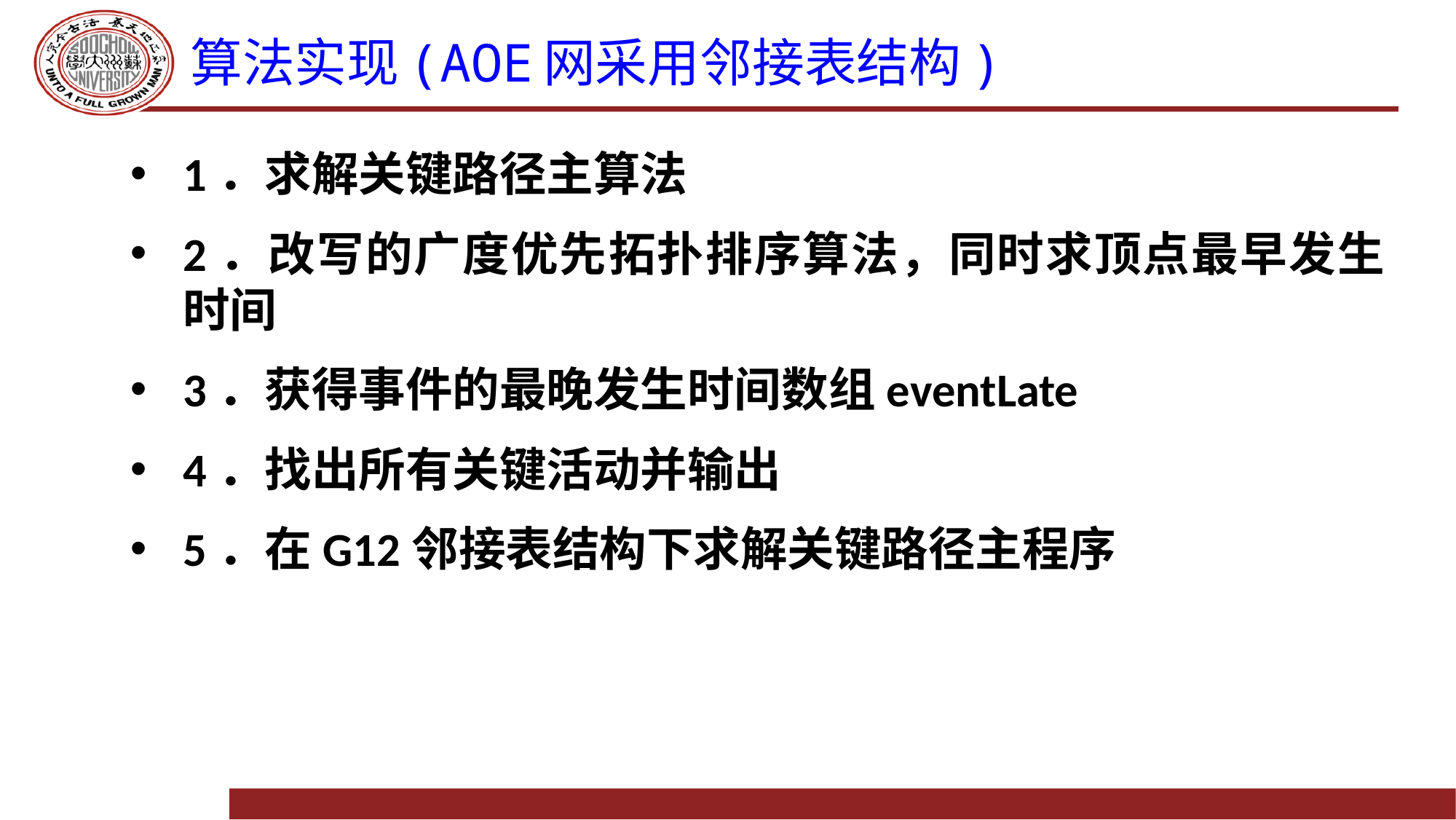

# 算法实现(AOE网采用邻接表结构)
1．求解关键路径主算法
2．改写的广度优先拓扑排序算法，同时求顶点最早发生时间
3．获得事件的最晚发生时间数组eventLate
4．找出所有关键活动并输出
5．在G12邻接表结构下求解关键路径主程序